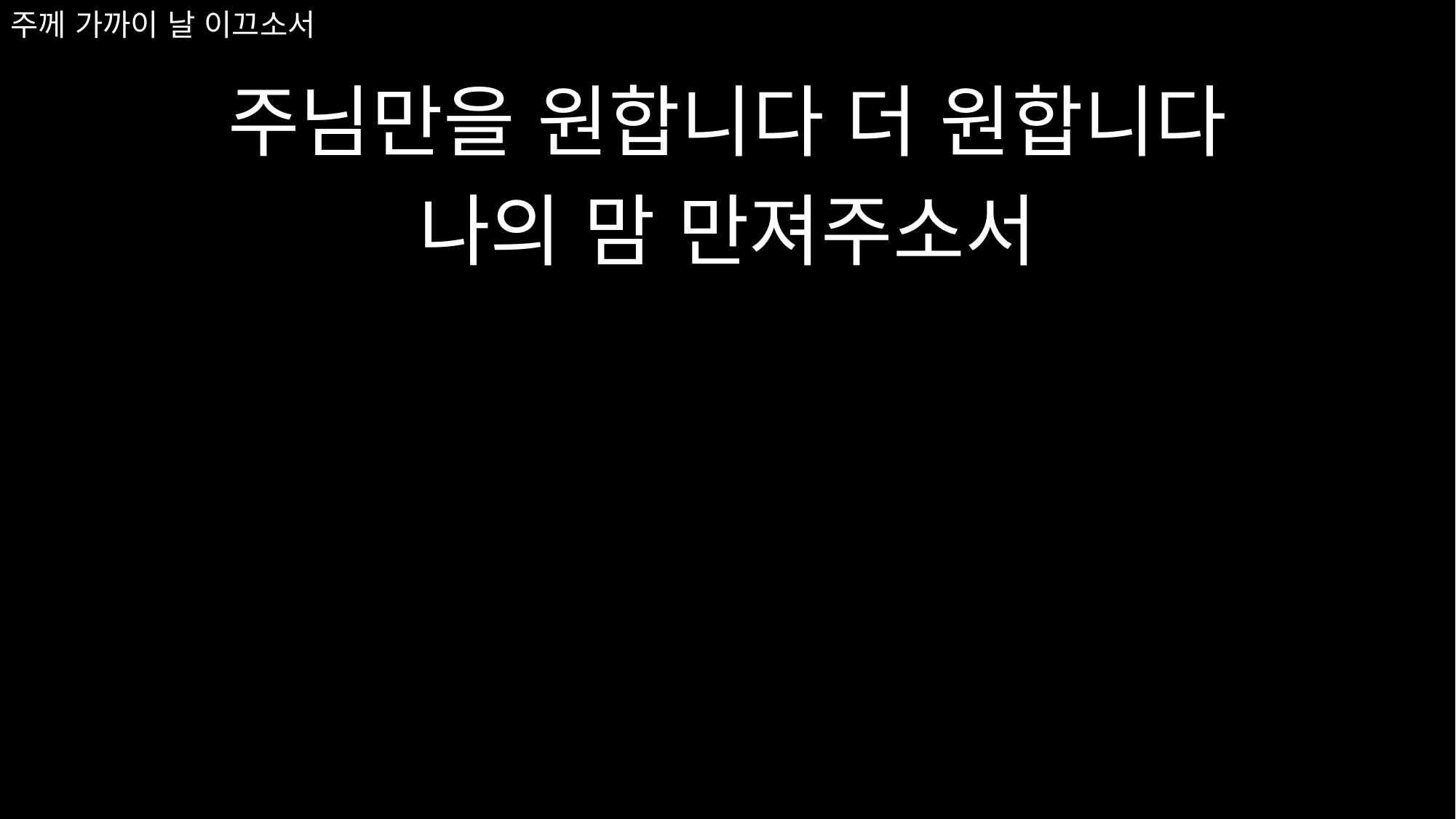

주님만을 원합니다 더 원합니다
나의 맘 만져주소서

# 주께 가까이 날 이끄소서